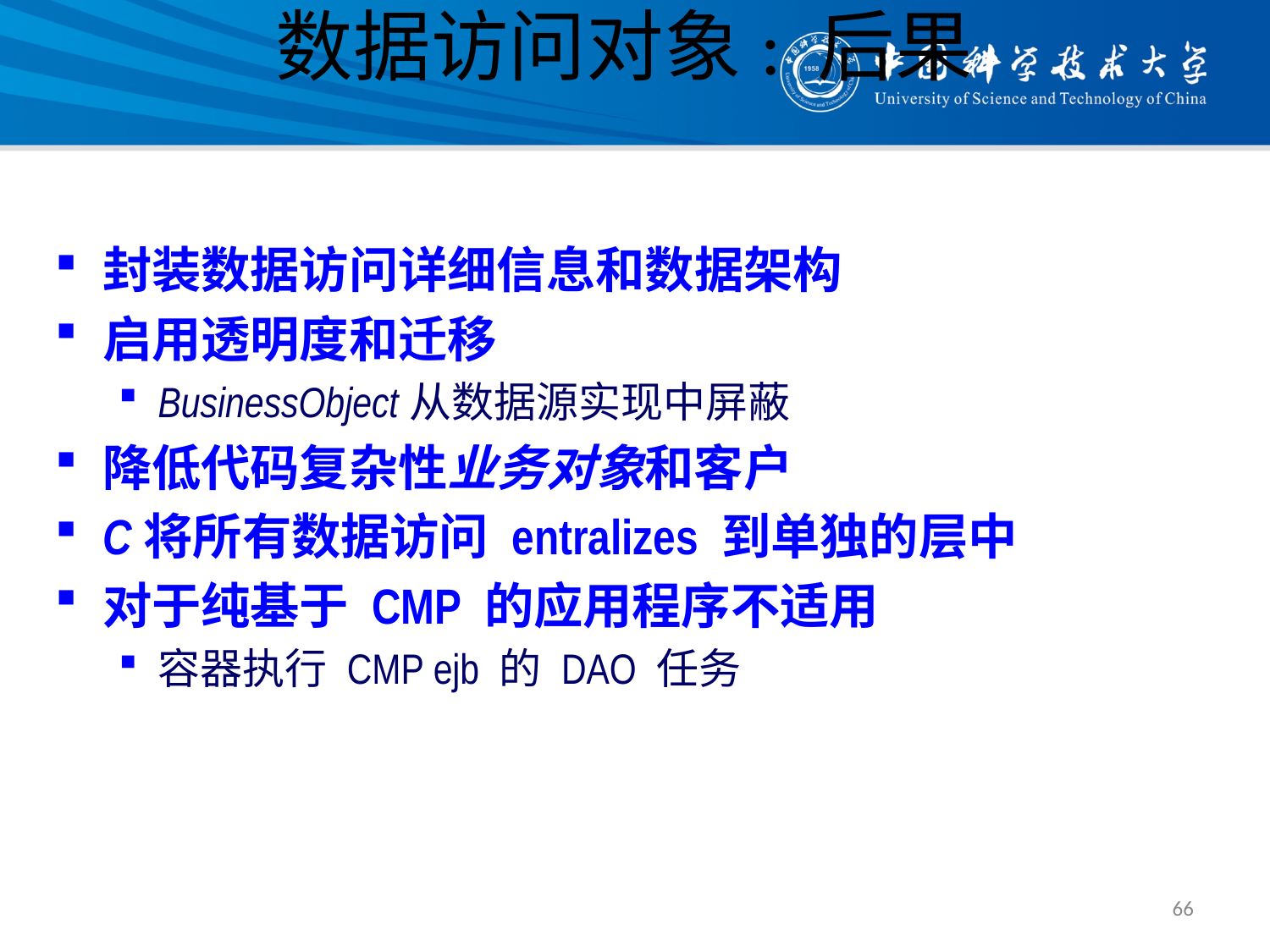

# 数据访问对象: 后果
封装数据访问详细信息和数据架构
启用透明度和迁移
BusinessObject从数据源实现中屏蔽
降低代码复杂性业务对象和客户
C将所有数据访问 entralizes 到单独的层中
对于纯基于 CMP 的应用程序不适用
容器执行 CMP ejb 的 DAO 任务
66